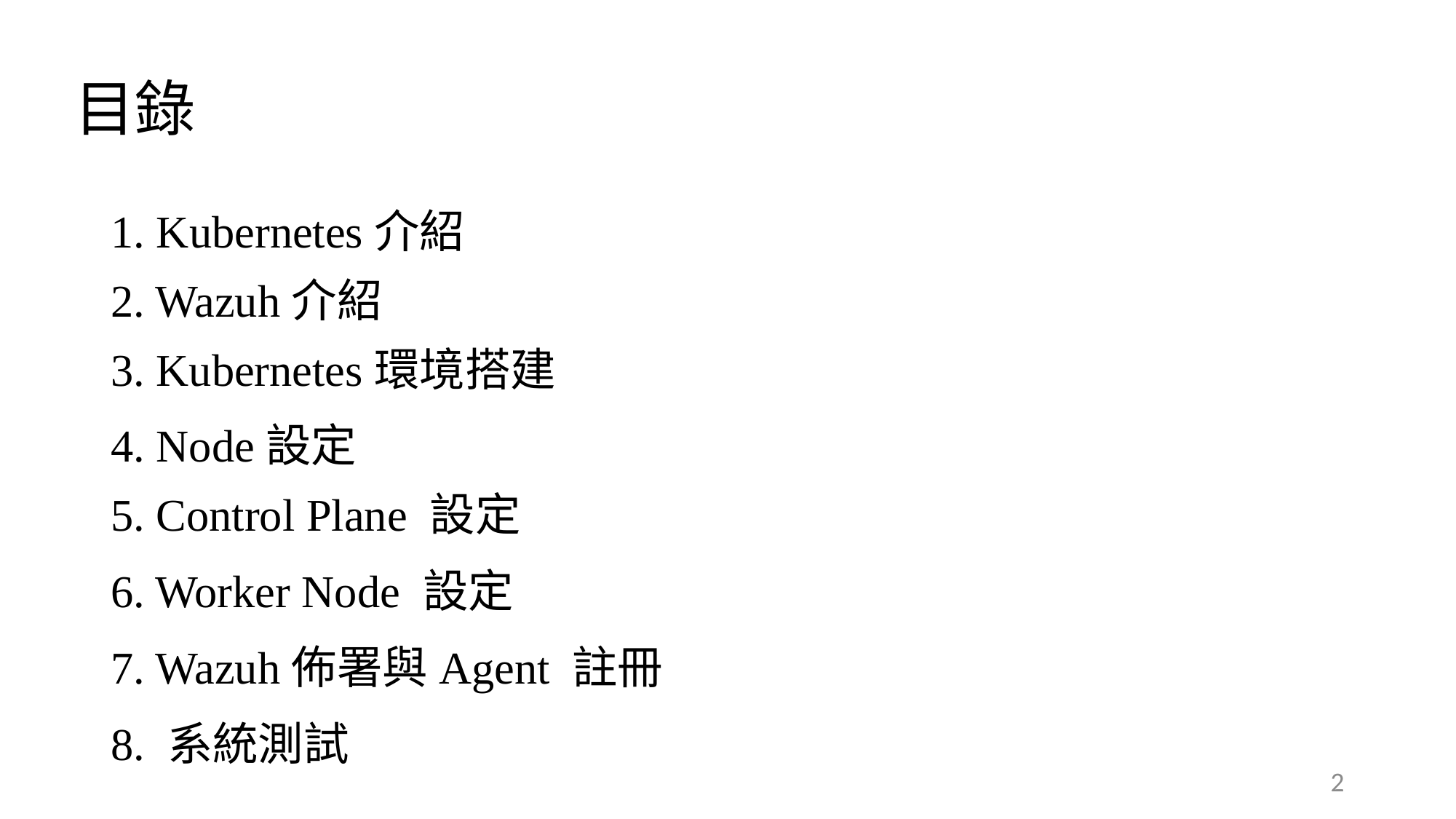

# 目錄
1. Kubernetes介紹

2. Wazuh介紹

3. Kubernetes環境搭建

4. Node設定

5. Control Plane 設定

6. Worker Node 設定

7. Wazuh佈署與Agent 註冊

8. 系統測試
2